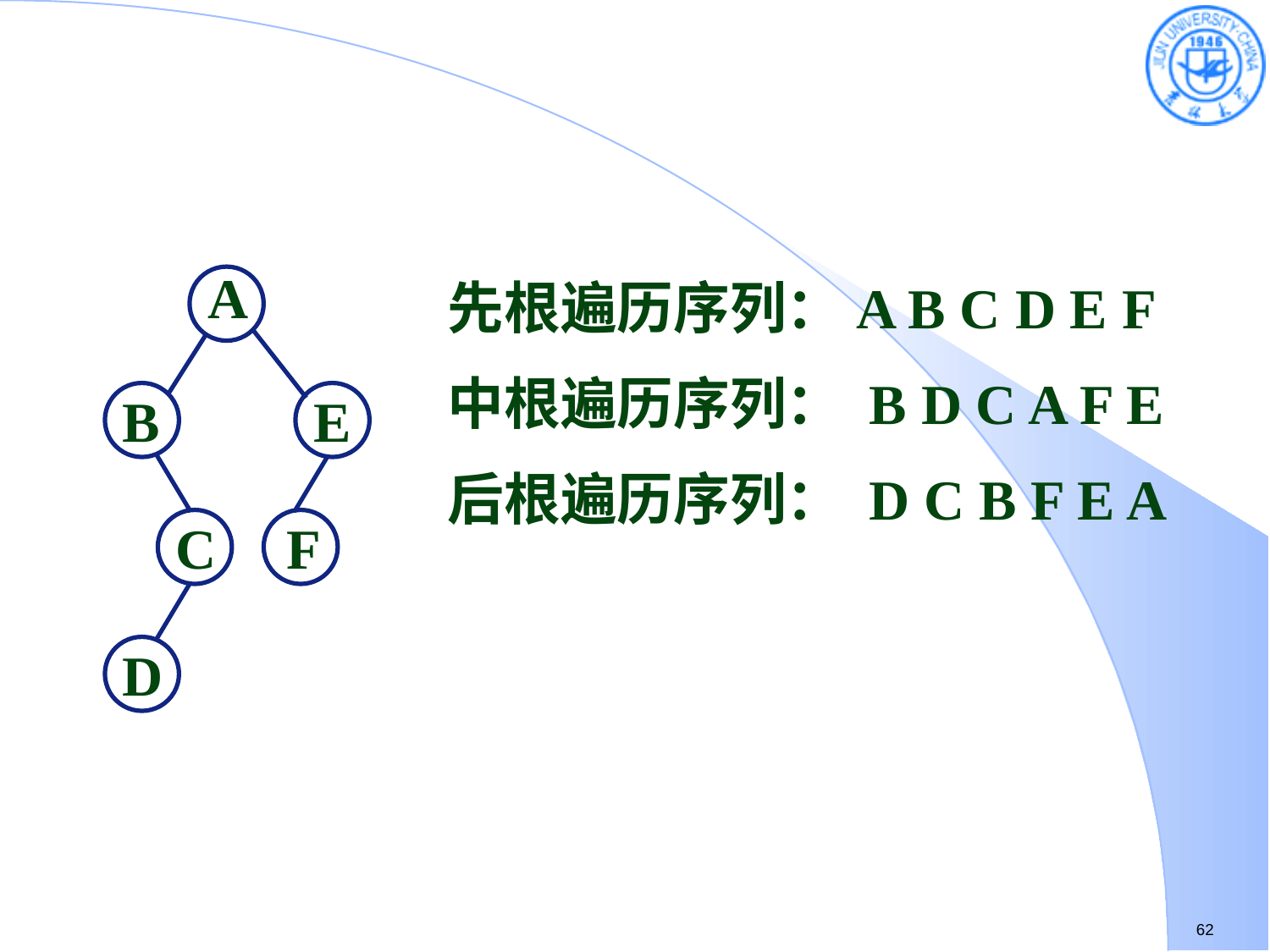

A

B
E

C
F

D

先根遍历序列：A B C D E F
中根遍历序列： B D C A F E
后根遍历序列： D C B F E A